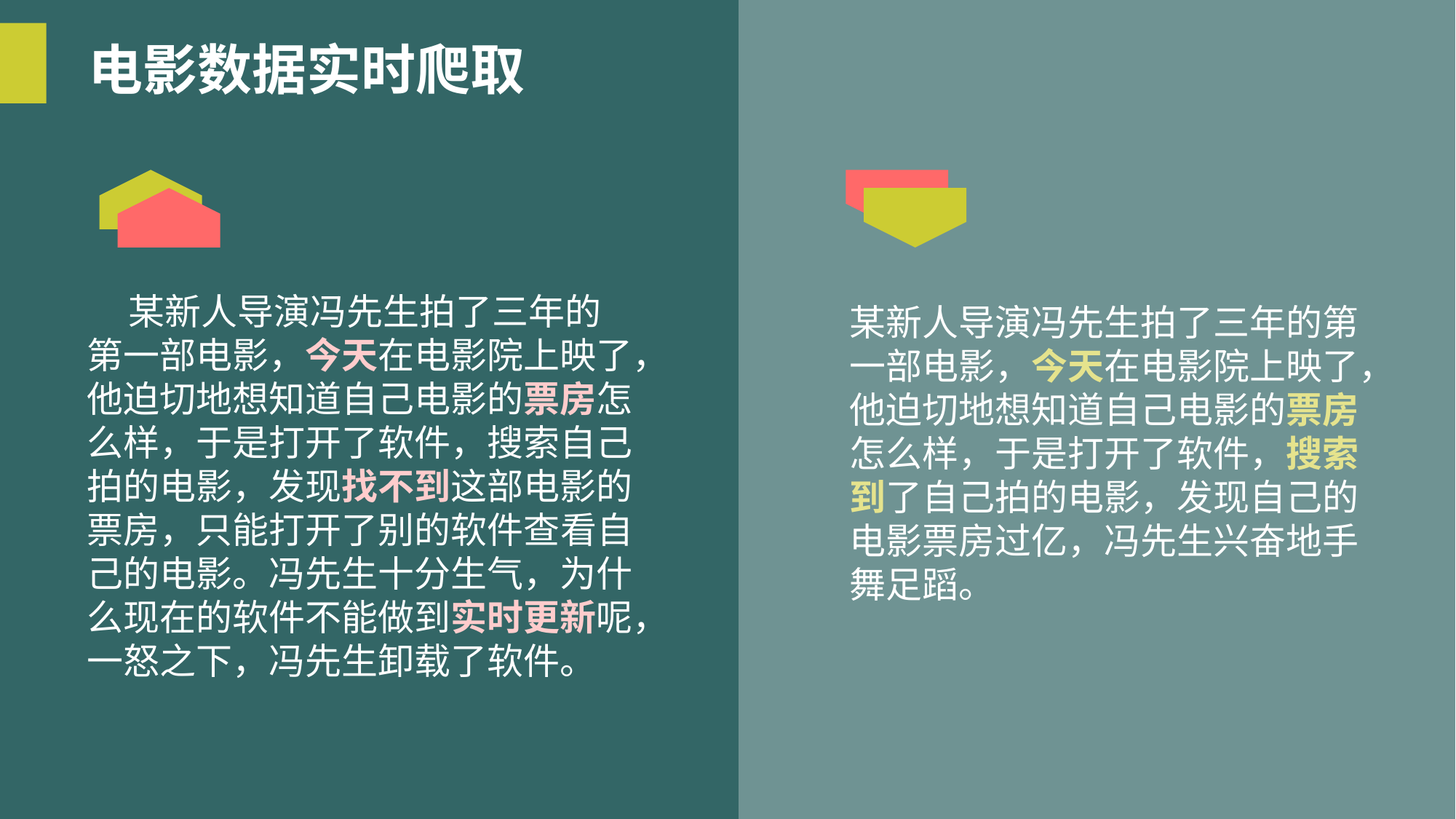

电影数据实时爬取

某新人导演冯先生拍了三年的第一部电影，今天在电影院上映了，他迫切地想知道自己电影的票房怎么样，于是打开了软件，搜索到了自己拍的电影，发现自己的电影票房过亿，冯先生兴奋地手舞足蹈。

    某新人导演冯先生拍了三年的第一部电影，今天在电影院上映了，他迫切地想知道自己电影的票房怎么样，于是打开了软件，搜索自己拍的电影，发现找不到这部电影的票房，只能打开了别的软件查看自己的电影。冯先生十分生气，为什么现在的软件不能做到实时更新呢，一怒之下，冯先生卸载了软件。